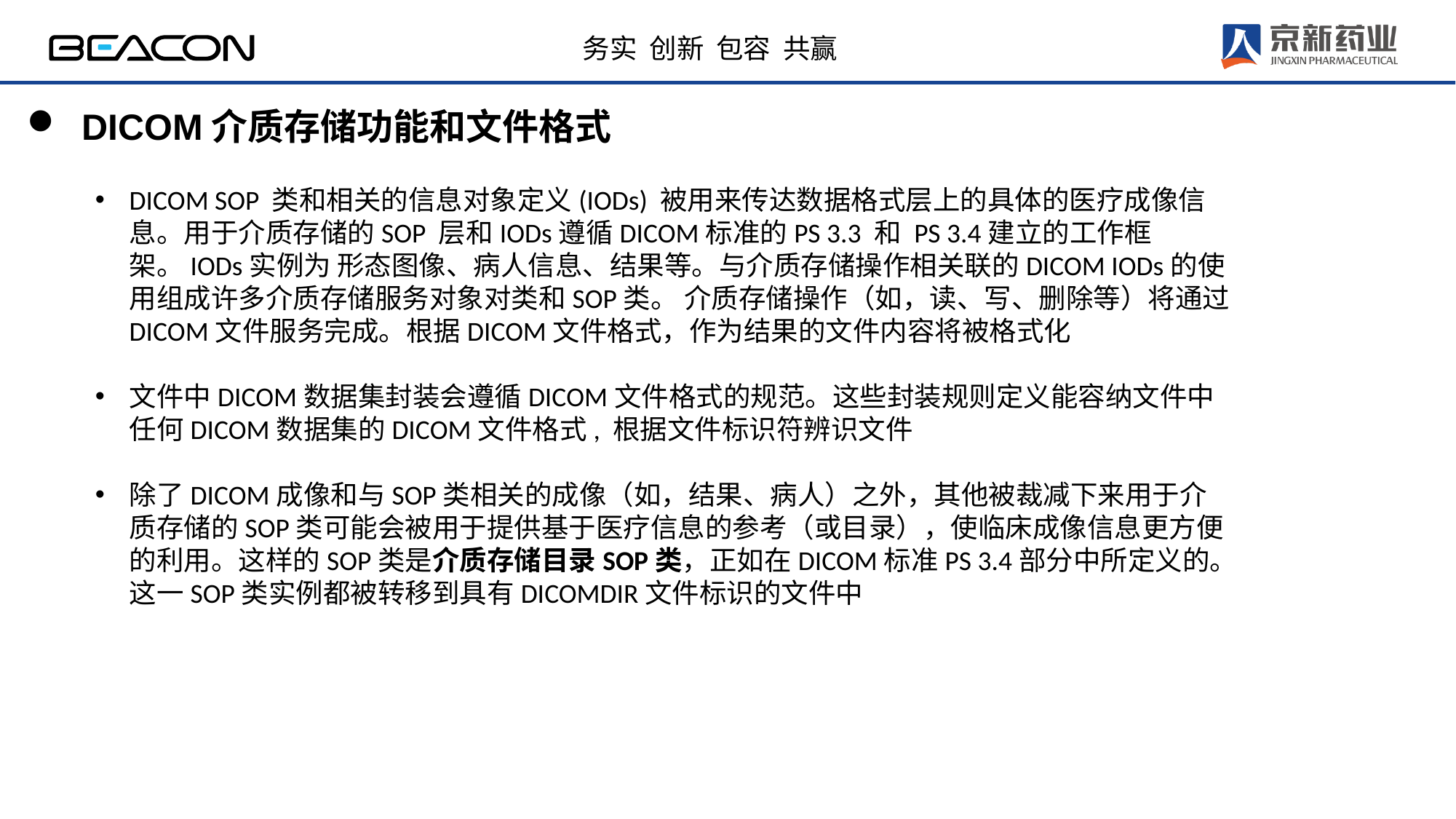

DICOM介质存储功能和文件格式
DICOM SOP 类和相关的信息对象定义(IODs) 被用来传达数据格式层上的具体的医疗成像信息。用于介质存储的SOP 层和IODs遵循DICOM标准的PS 3.3 和 PS 3.4建立的工作框架。IODs实例为 形态图像、病人信息、结果等。与介质存储操作相关联的DICOM IODs的使用组成许多介质存储服务对象对类和SOP类。 介质存储操作（如，读、写、删除等）将通过DICOM文件服务完成。根据DICOM文件格式，作为结果的文件内容将被格式化

文件中DICOM数据集封装会遵循DICOM文件格式的规范。这些封装规则定义能容纳文件中任何DICOM数据集的DICOM文件格式, 根据文件标识符辨识文件

除了DICOM成像和与SOP类相关的成像（如，结果、病人）之外，其他被裁减下来用于介质存储的SOP类可能会被用于提供基于医疗信息的参考（或目录），使临床成像信息更方便的利用。这样的SOP类是介质存储目录SOP类，正如在DICOM标准PS 3.4部分中所定义的。这一SOP类实例都被转移到具有DICOMDIR文件标识的文件中